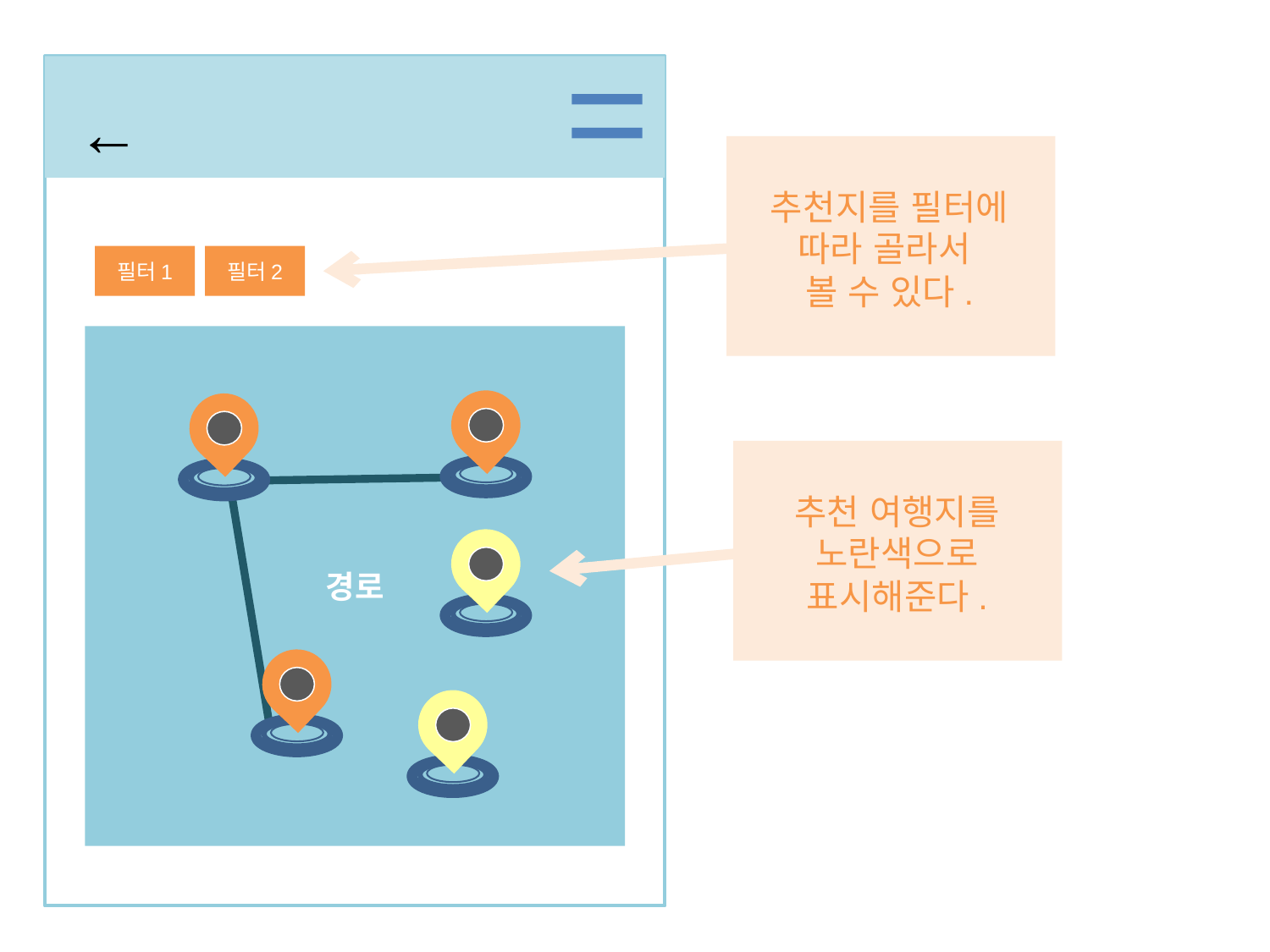

경로

←

추천지를 필터에 따라 골라서
볼 수 있다.
필터1
필터2

추천 여행지를
노란색으로
표시해준다.